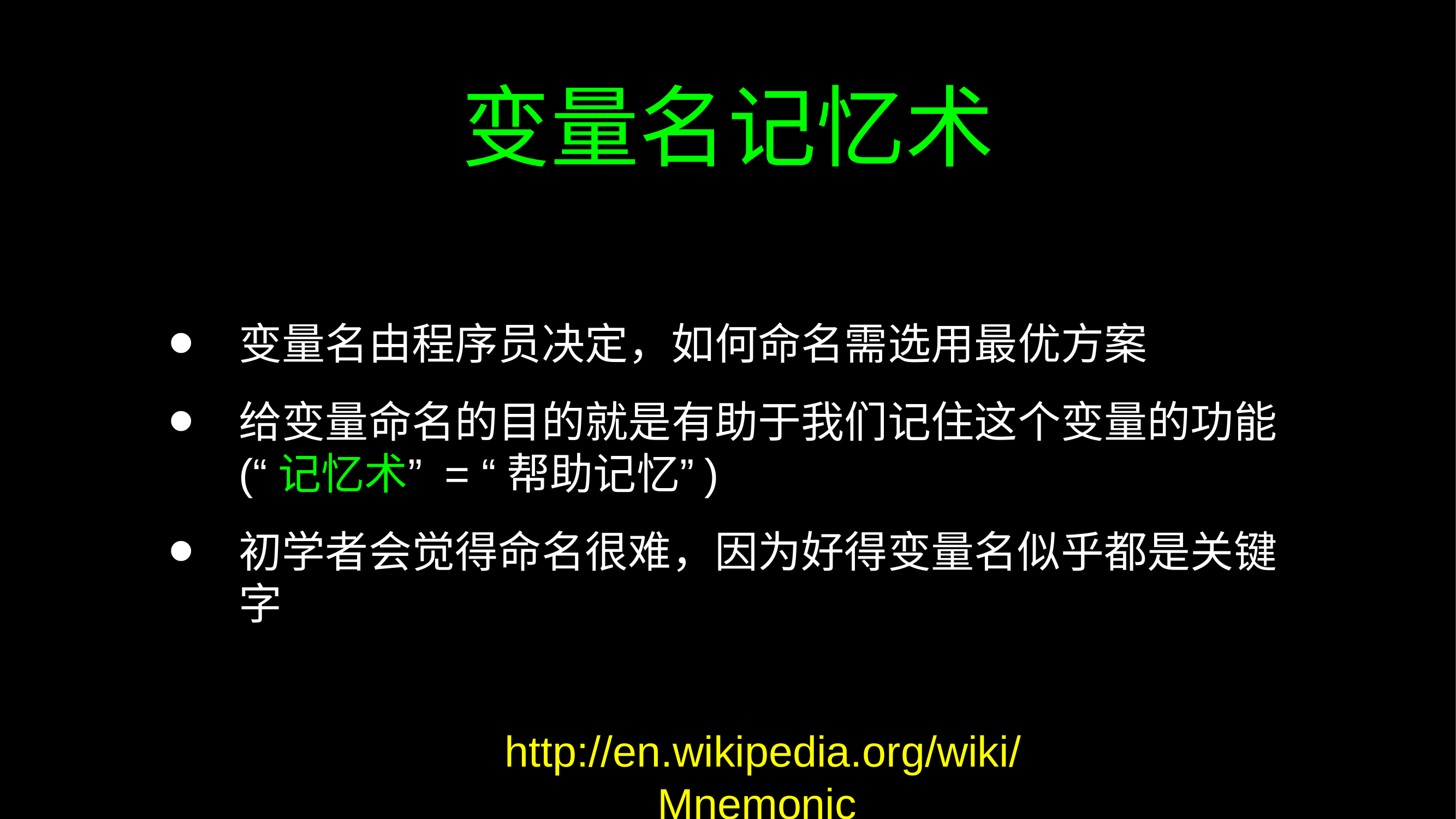

# 变量名记忆术
变量名由程序员决定，如何命名需选用最优方案
给变量命名的目的就是有助于我们记住这个变量的功能 (“记忆术” = “帮助记忆”)
初学者会觉得命名很难，因为好得变量名似乎都是关键字
http://en.wikipedia.org/wiki/Mnemonic